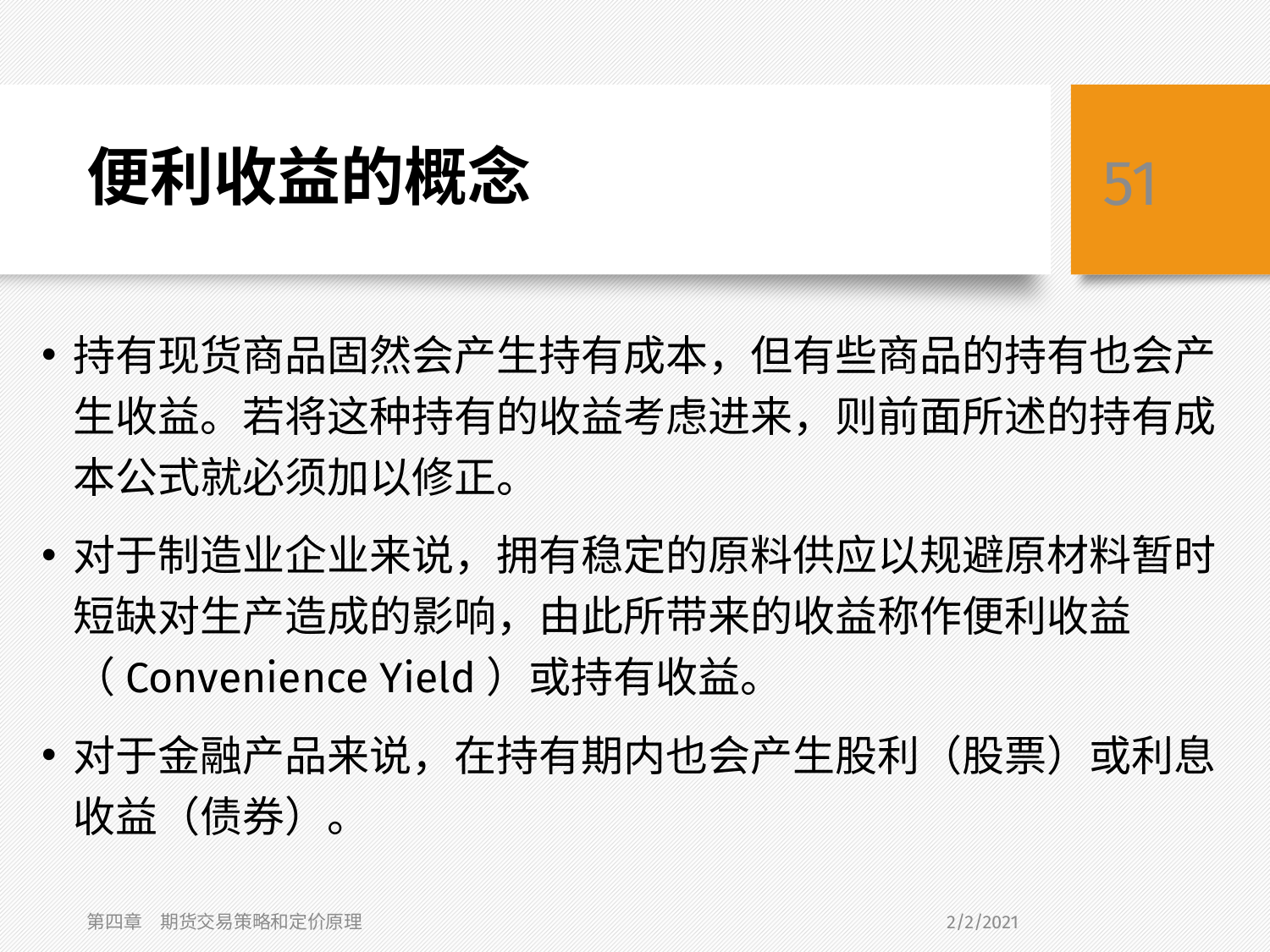

# 便利收益的概念
51
持有现货商品固然会产生持有成本，但有些商品的持有也会产生收益。若将这种持有的收益考虑进来，则前面所述的持有成本公式就必须加以修正。
对于制造业企业来说，拥有稳定的原料供应以规避原材料暂时短缺对生产造成的影响，由此所带来的收益称作便利收益（Convenience Yield）或持有收益。
对于金融产品来说，在持有期内也会产生股利（股票）或利息收益（债券）。
2/2/2021
第四章　期货交易策略和定价原理